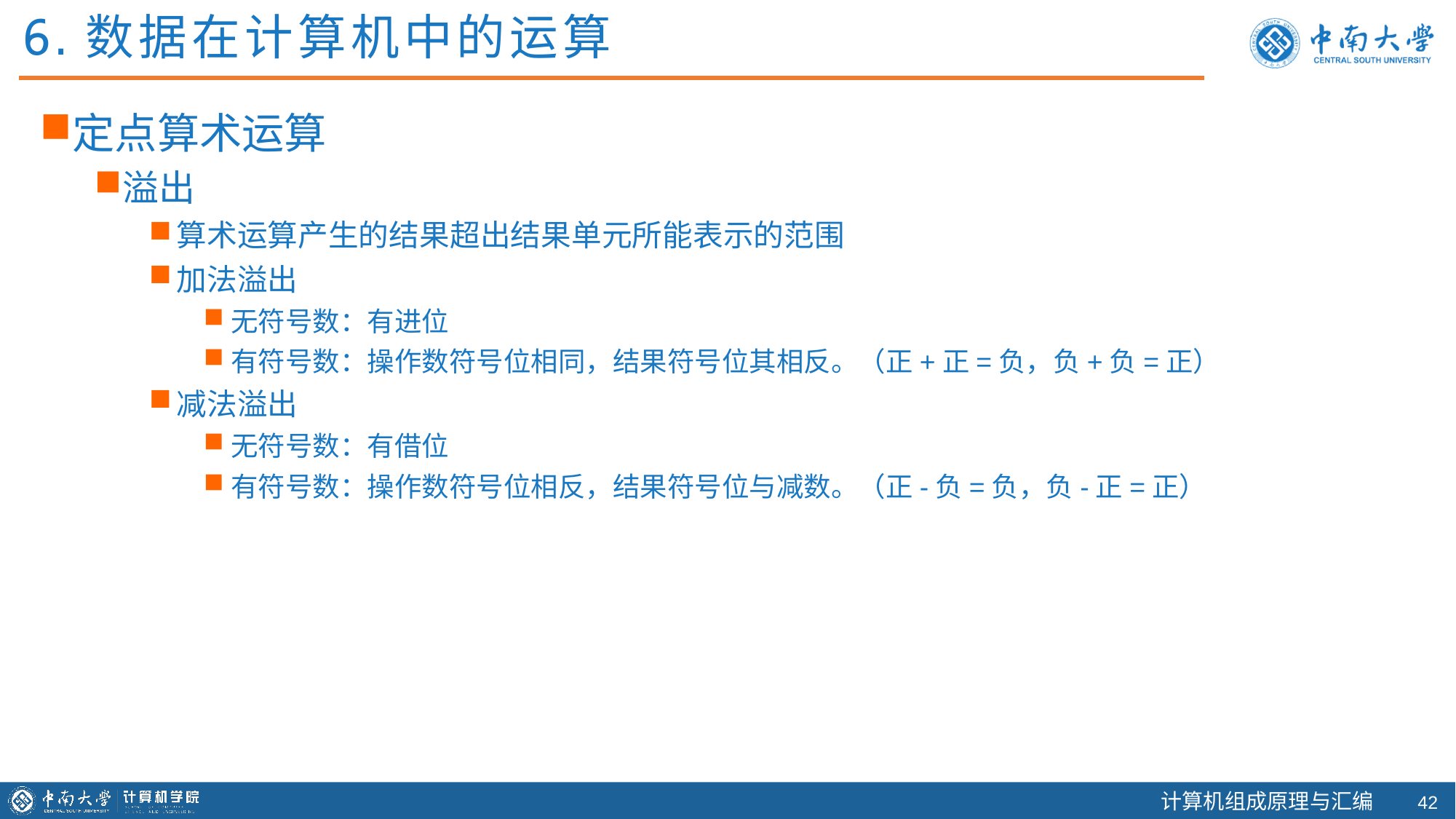

6.数据在计算机中的运算
定点算术运算
溢出
算术运算产生的结果超出结果单元所能表示的范围
加法溢出
无符号数：有进位
有符号数：操作数符号位相同，结果符号位其相反。（正+正=负，负+负=正）
减法溢出
无符号数：有借位
有符号数：操作数符号位相反，结果符号位与减数。（正-负=负，负-正=正）

42